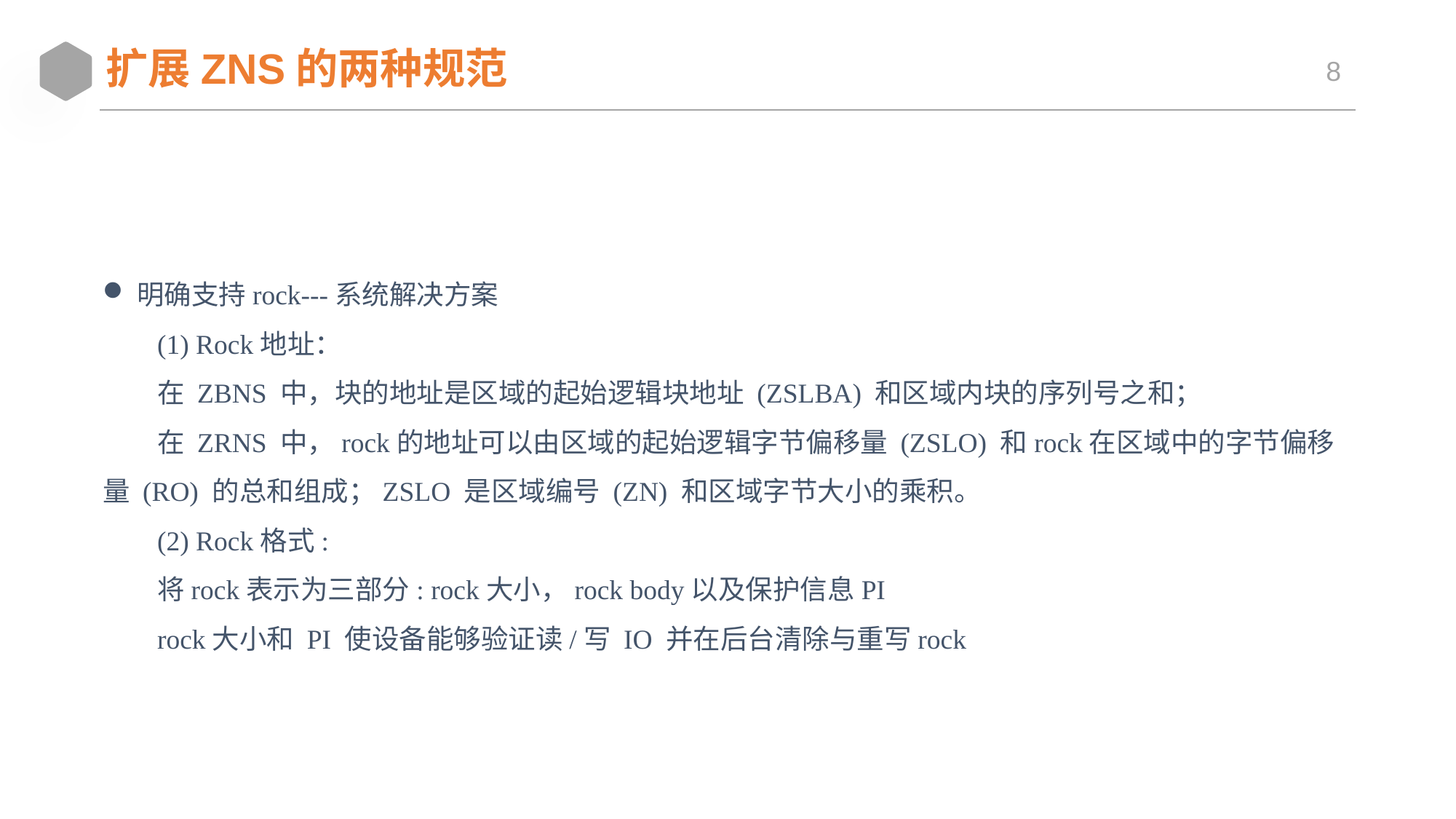

扩展ZNS的两种规范

明确支持rock---系统解决方案
(1) Rock地址：
在 ZBNS 中，块的地址是区域的起始逻辑块地址 (ZSLBA) 和区域内块的序列号之和；
在 ZRNS 中，rock的地址可以由区域的起始逻辑字节偏移量 (ZSLO) 和rock在区域中的字节偏移量 (RO) 的总和组成；ZSLO 是区域编号 (ZN) 和区域字节大小的乘积。
(2) Rock格式:
将rock表示为三部分: rock大小，rock body以及保护信息PI
rock大小和 PI 使设备能够验证读/写 IO 并在后台清除与重写rock